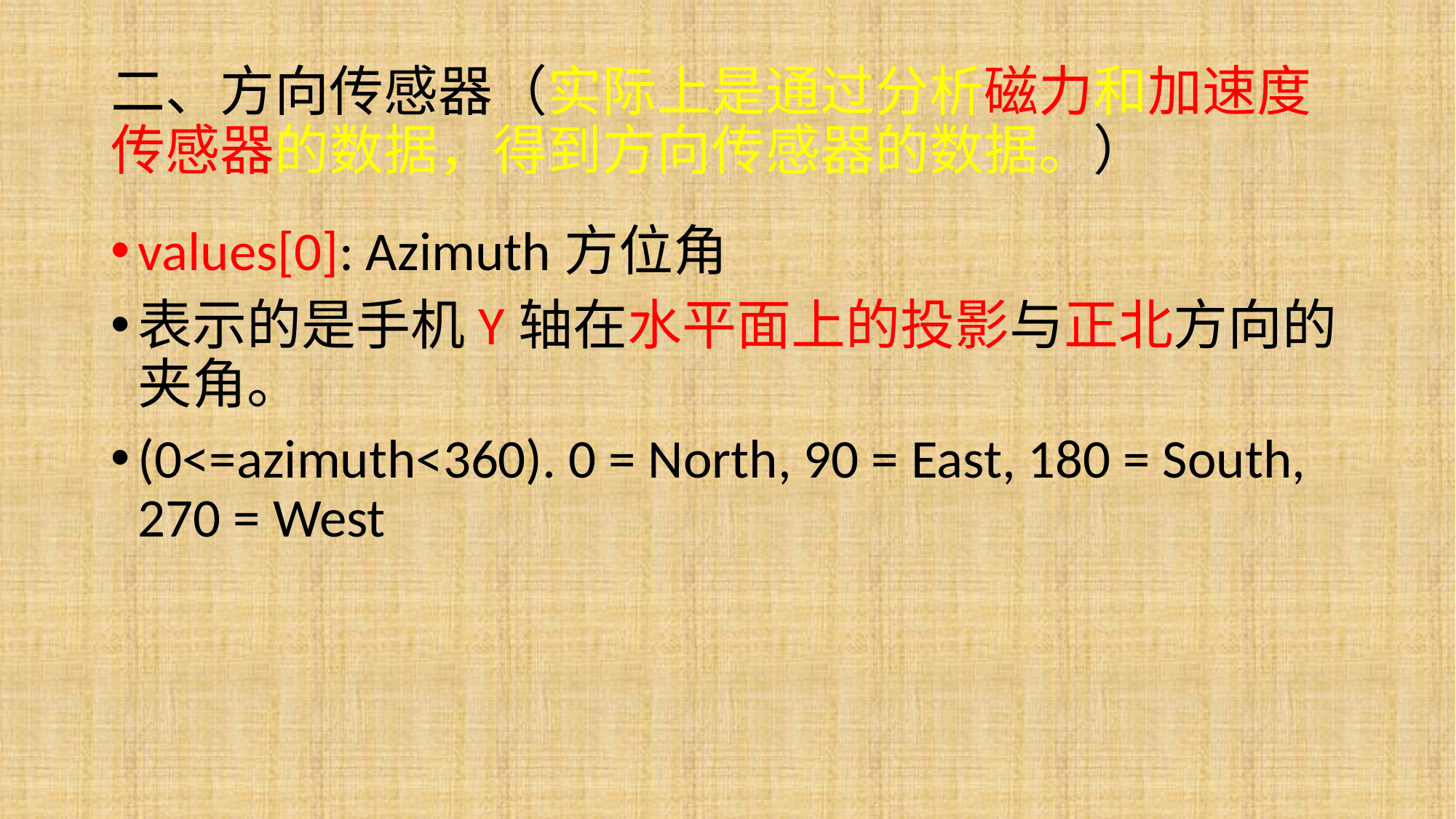

# 二、方向传感器（实际上是通过分析磁力和加速度传感器的数据，得到方向传感器的数据。）
values[0]: Azimuth方位角
表示的是手机Y轴在水平面上的投影与正北方向的夹角。
(0<=azimuth<360). 0 = North, 90 = East, 180 = South, 270 = West